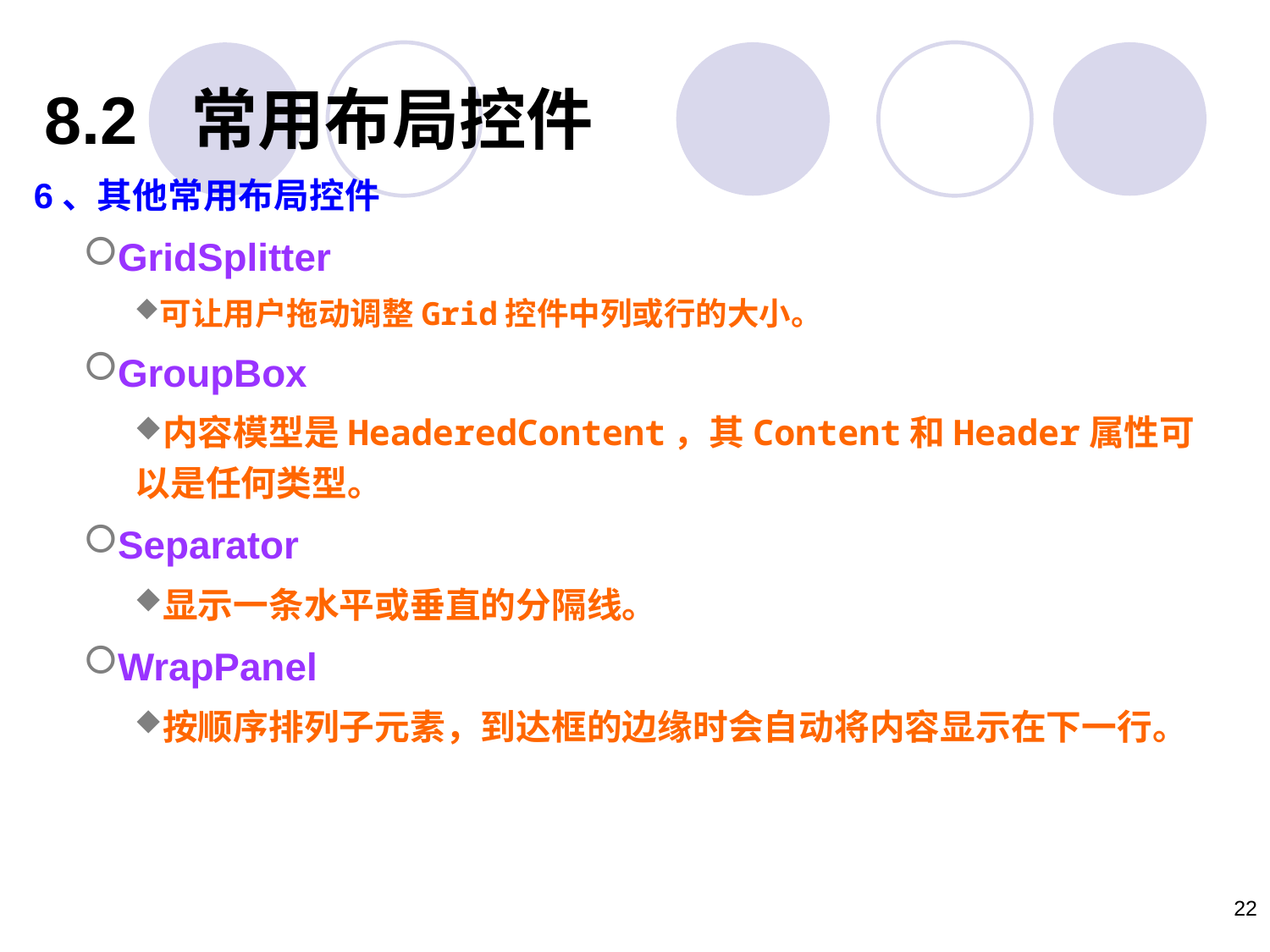

8.2  常用布局控件
6、其他常用布局控件
GridSplitter
可让用户拖动调整Grid控件中列或行的大小。
GroupBox
内容模型是HeaderedContent，其Content和Header属性可以是任何类型。
Separator
显示一条水平或垂直的分隔线。
WrapPanel
按顺序排列子元素，到达框的边缘时会自动将内容显示在下一行。

22